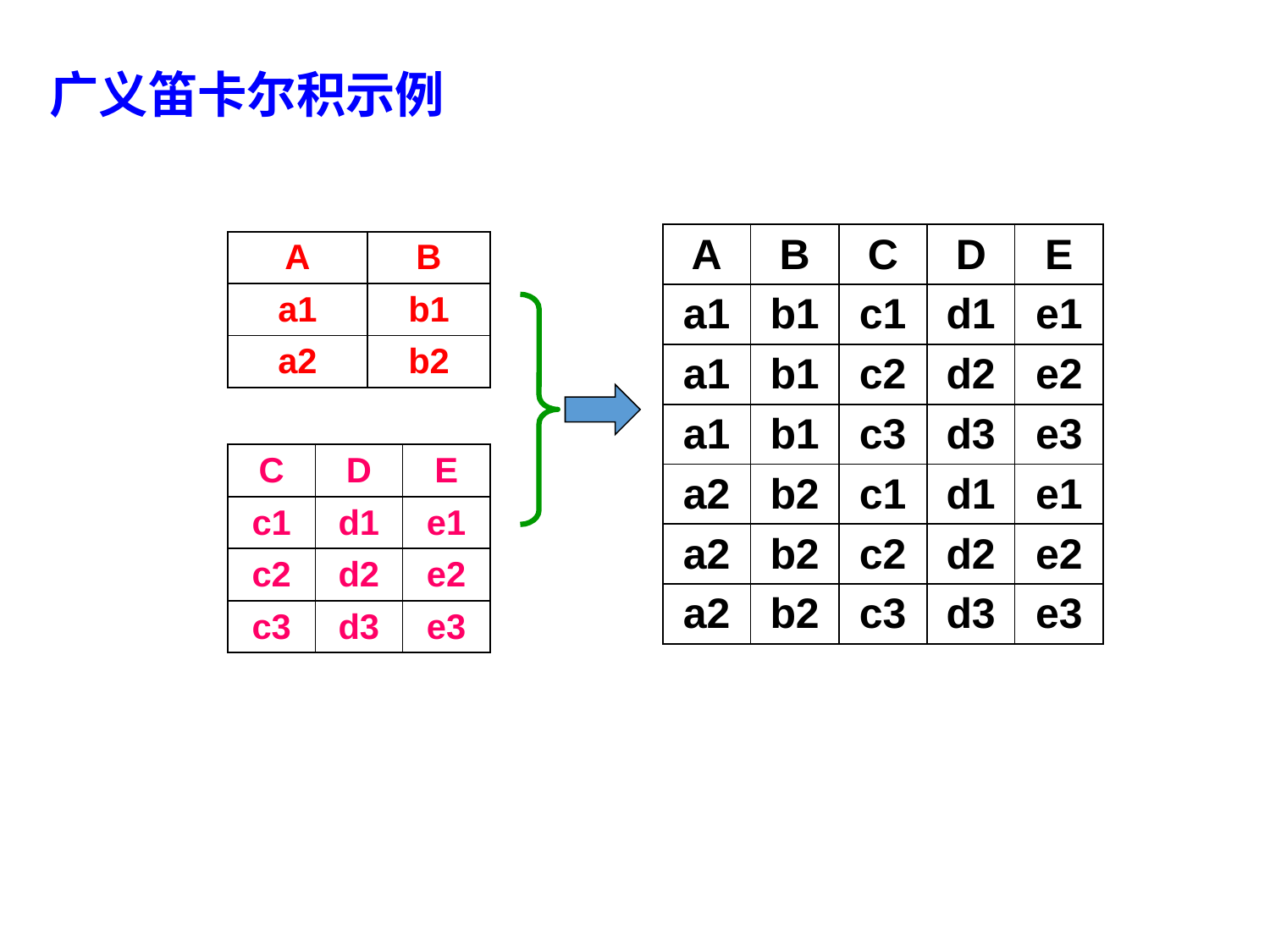

# 广义笛卡尔积示例
| A | B | C | D | E |
| --- | --- | --- | --- | --- |
| a1 | b1 | c1 | d1 | e1 |
| a1 | b1 | c2 | d2 | e2 |
| a1 | b1 | c3 | d3 | e3 |
| a2 | b2 | c1 | d1 | e1 |
| a2 | b2 | c2 | d2 | e2 |
| a2 | b2 | c3 | d3 | e3 |
| A | B |
| --- | --- |
| a1 | b1 |
| a2 | b2 |

| C | D | E |
| --- | --- | --- |
| c1 | d1 | e1 |
| c2 | d2 | e2 |
| c3 | d3 | e3 |